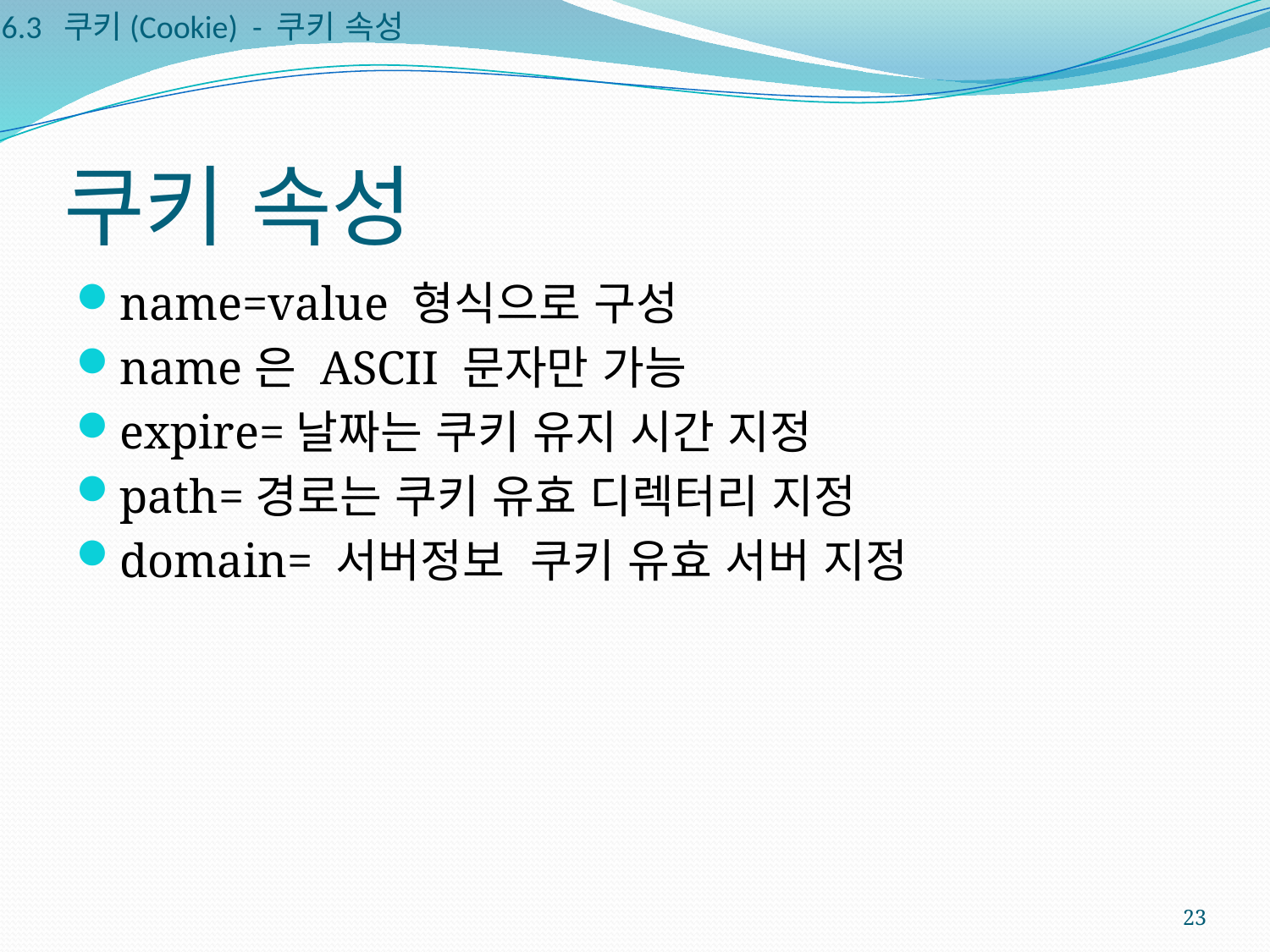

6.3  쿠키(Cookie)  - 쿠키 속성
# 쿠키 속성
name=value 형식으로 구성
name은 ASCII 문자만 가능
expire=날짜는 쿠키 유지 시간 지정
path=경로는 쿠키 유효 디렉터리 지정
domain= 서버정보  쿠키 유효 서버 지정

23